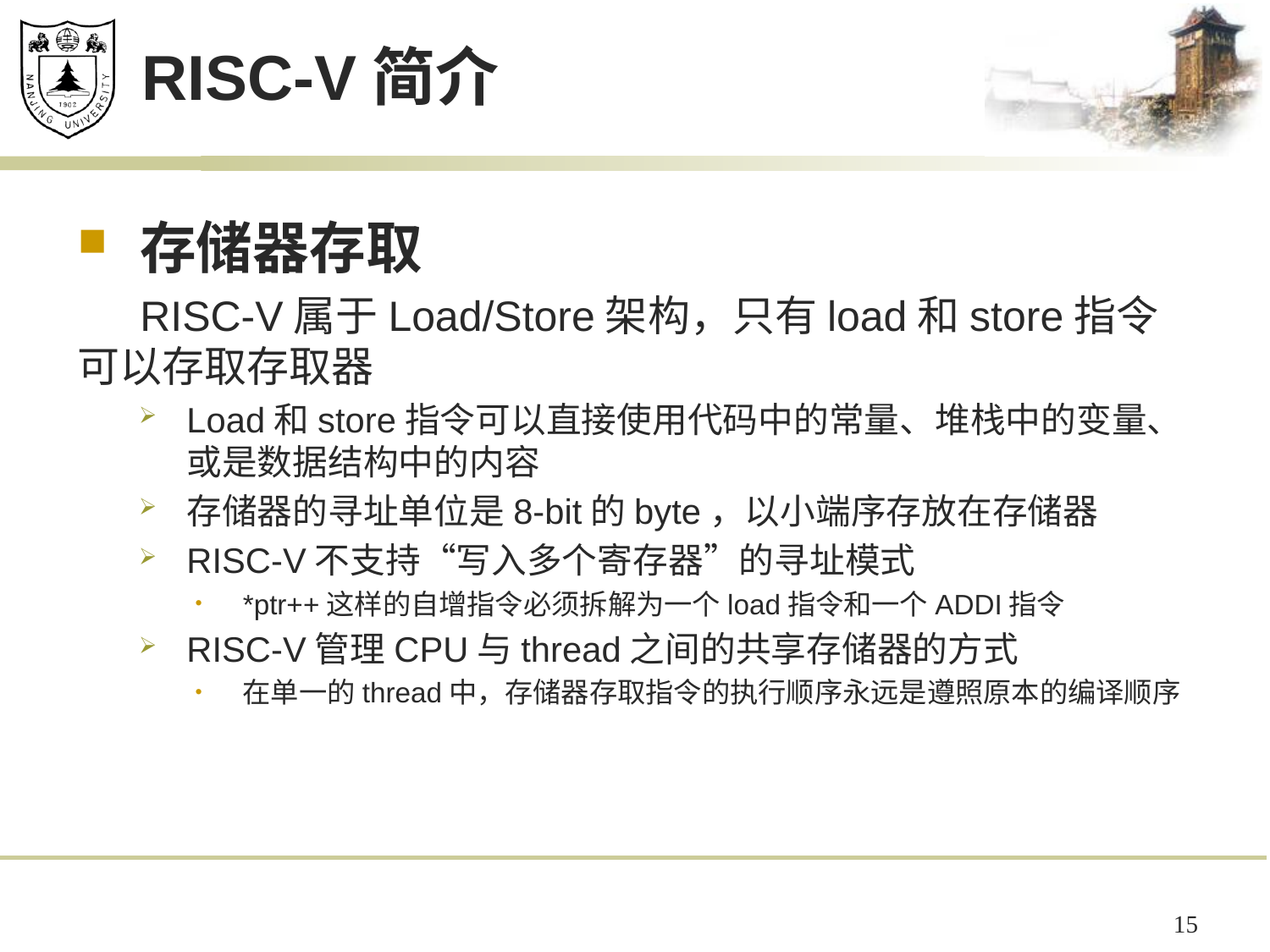

# RISC-V简介
存储器存取
       RISC-V属于Load/Store架构，只有load和store指令可以存取存取器
Load和store指令可以直接使用代码中的常量、堆栈中的变量、或是数据结构中的内容
存储器的寻址单位是8-bit的byte，以小端序存放在存储器
RISC-V不支持“写入多个寄存器”的寻址模式
*ptr++这样的自增指令必须拆解为一个load指令和一个ADDI指令
RISC-V管理CPU与thread之间的共享存储器的方式
在单一的thread中，存储器存取指令的执行顺序永远是遵照原本的编译顺序